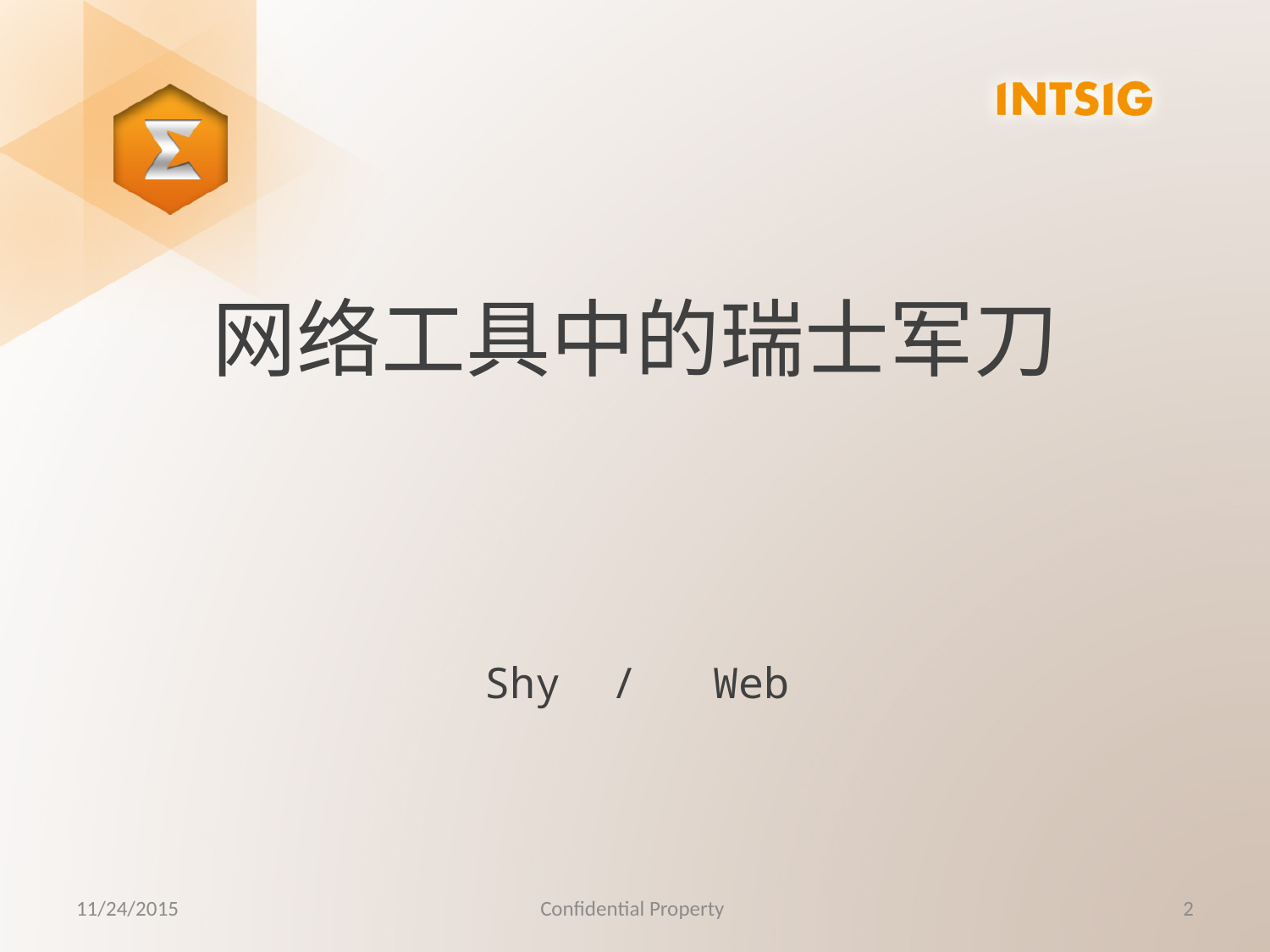

网络工具中的瑞士军刀
Shy  /   Web

11/24/2015
Confidential Property
2